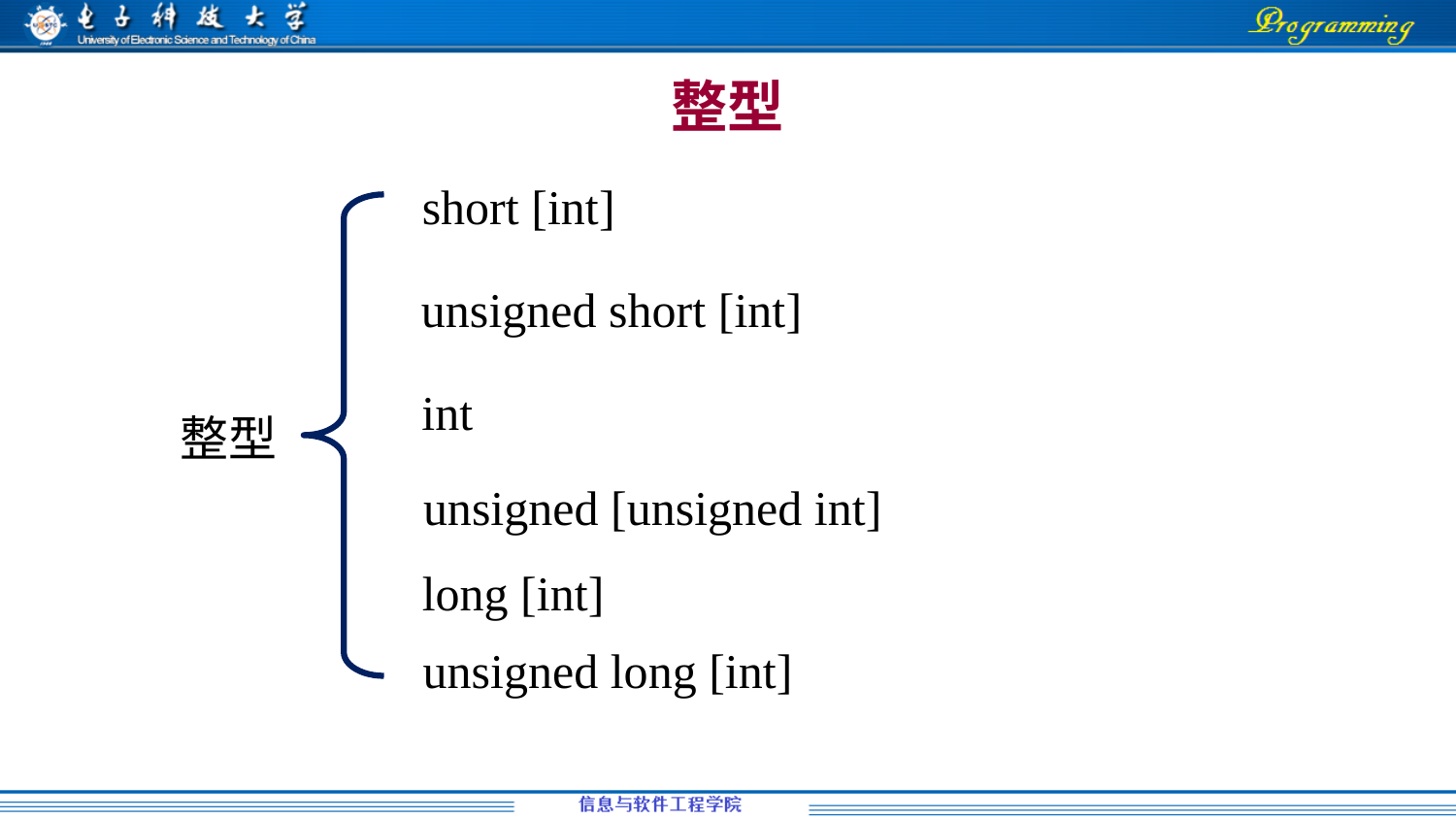

# 整型
short [int]

unsigned short [int]
int
整型
unsigned [unsigned int]
long [int]
unsigned long [int]